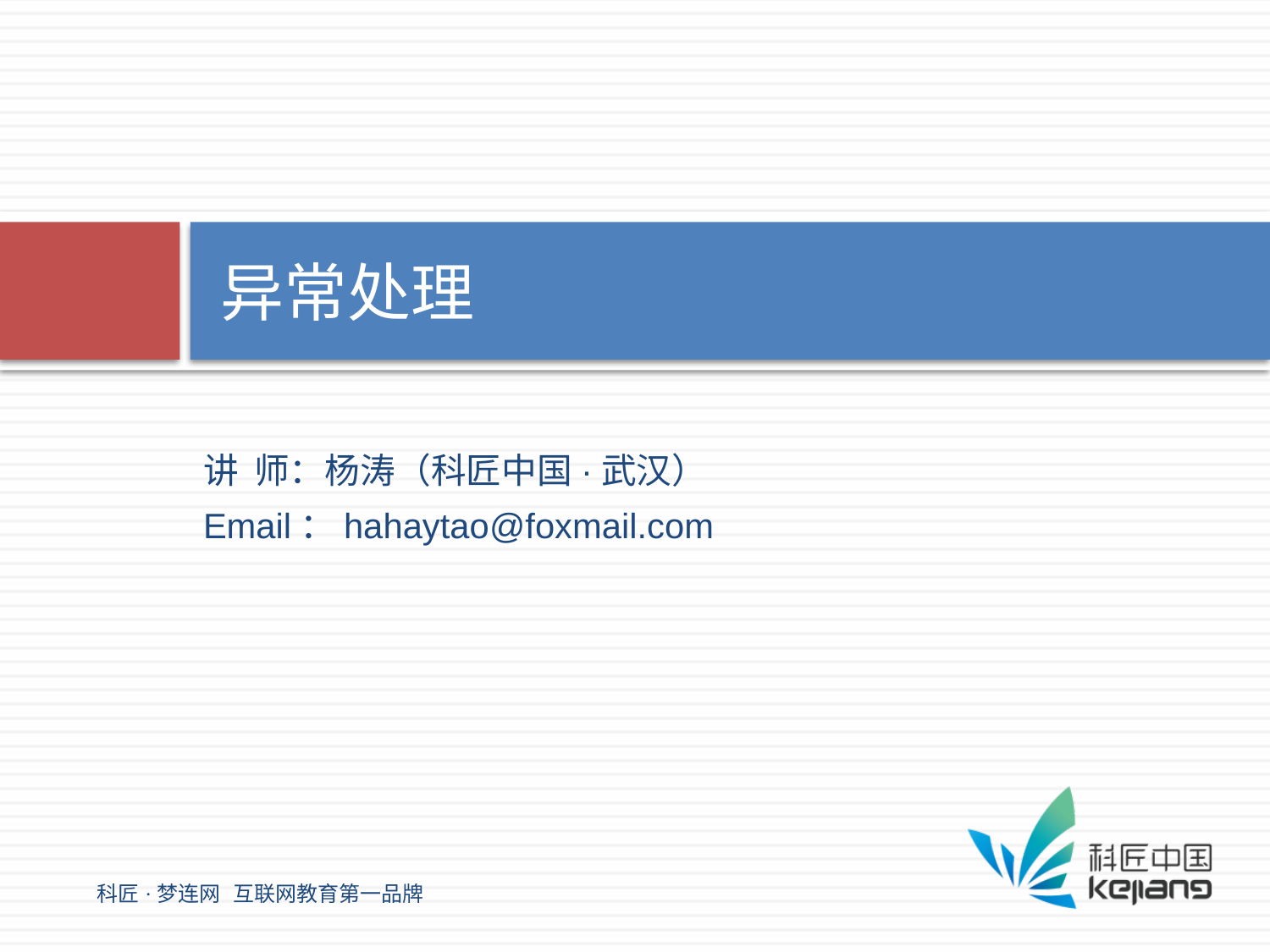

# 异常处理
讲  师：杨涛（科匠中国·武汉）
Email：hahaytao@foxmail.com
科匠·梦连网  互联网教育第一品牌